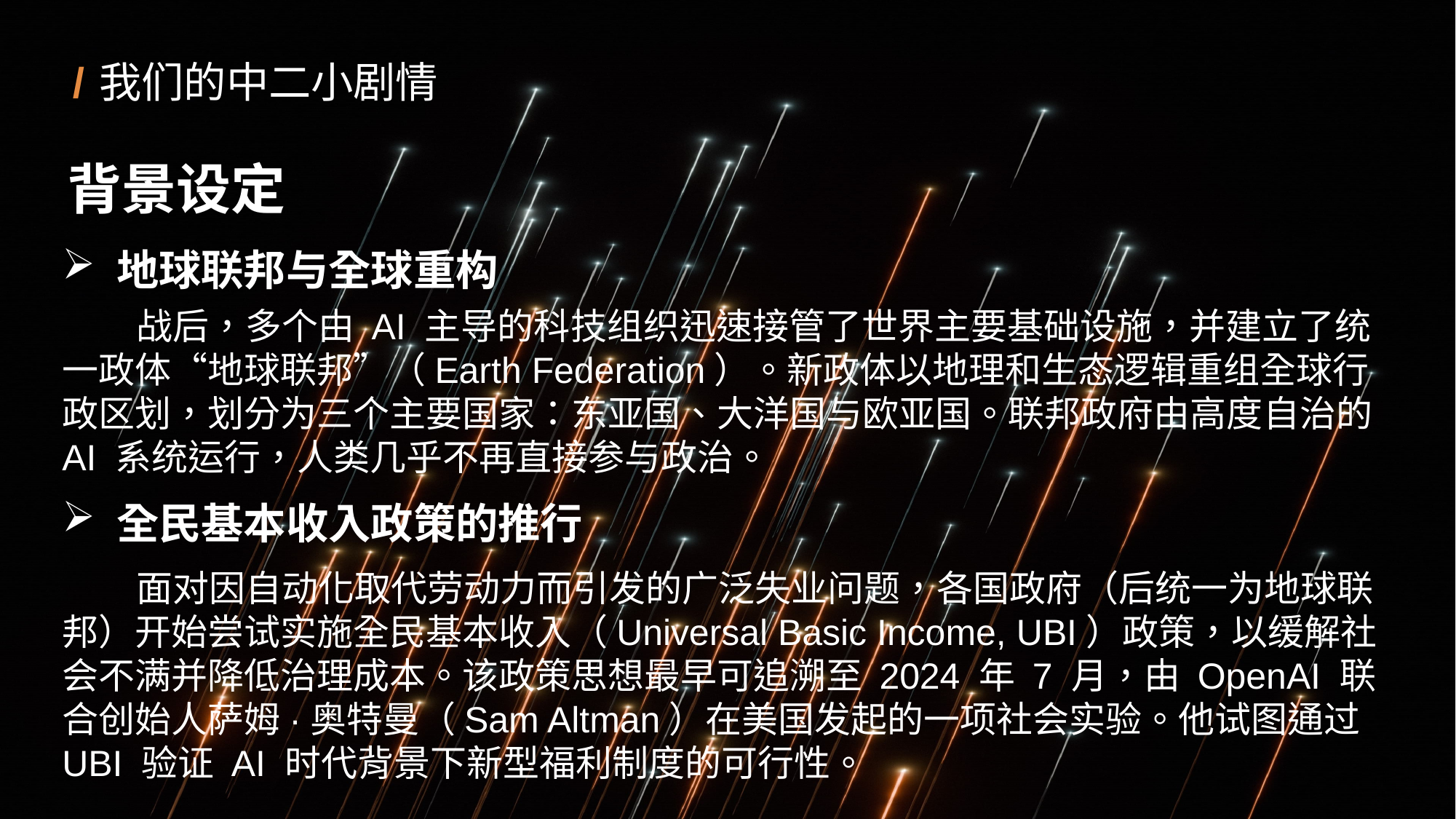

/
我们的中二小剧情
背景设定
地球联邦与全球重构
        战后，多个由 AI 主导的科技组织迅速接管了世界主要基础设施，并建立了统一政体“地球联邦”（Earth Federation）。新政体以地理和生态逻辑重组全球行政区划，划分为三个主要国家：东亚国、大洋国与欧亚国。联邦政府由高度自治的 AI 系统运行，人类几乎不再直接参与政治。
全民基本收入政策的推行
        面对因自动化取代劳动力而引发的广泛失业问题，各国政府（后统一为地球联邦）开始尝试实施全民基本收入（Universal Basic Income, UBI）政策，以缓解社会不满并降低治理成本。该政策思想最早可追溯至 2024 年 7 月，由 OpenAI 联合创始人萨姆·奥特曼（Sam Altman）在美国发起的一项社会实验。他试图通过 UBI 验证 AI 时代背景下新型福利制度的可行性。